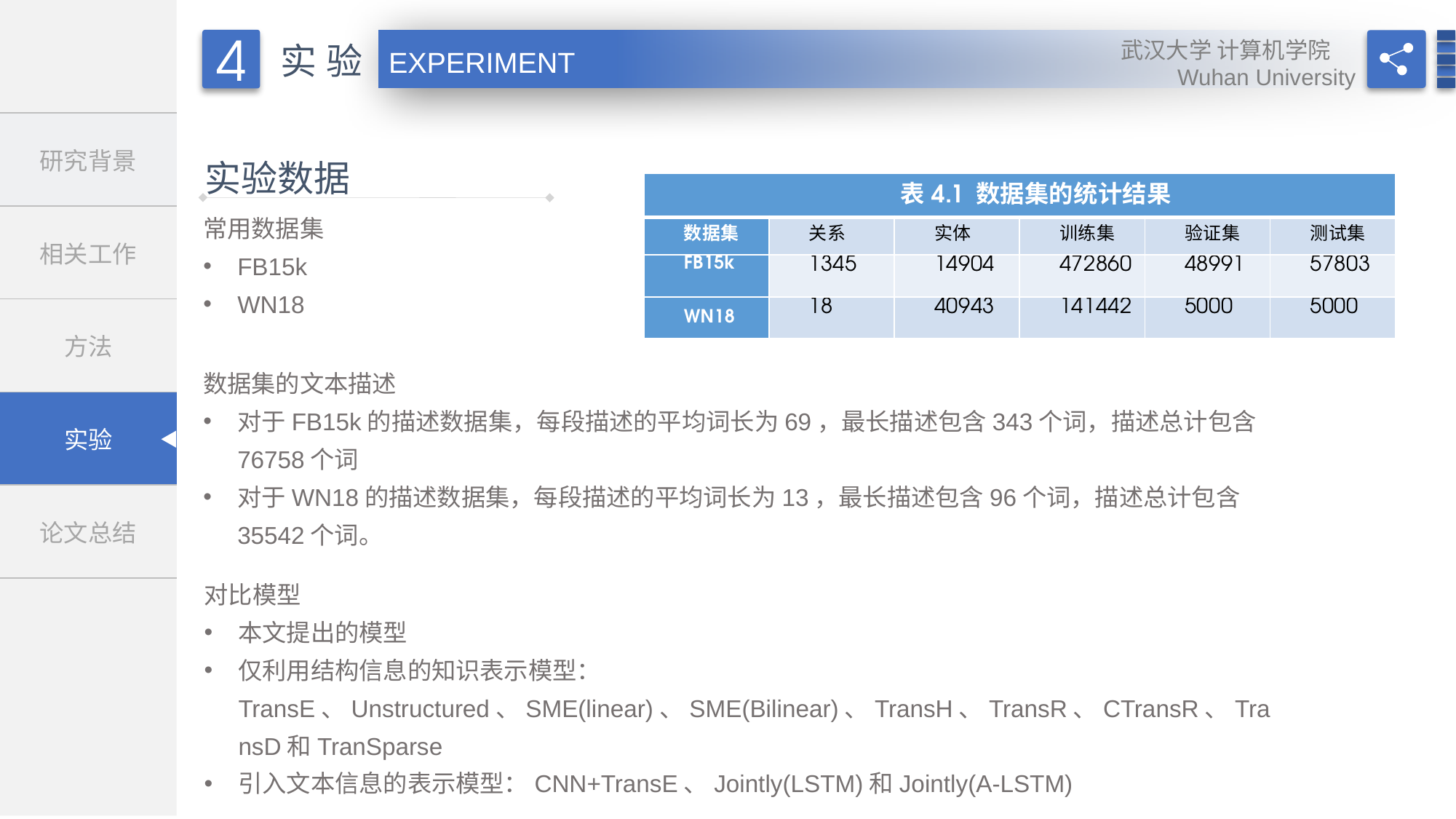

实验数据
| 表4.1 数据集的统计结果 |  |  |  |  |  |
| --- | --- | --- | --- | --- | --- |
| 数据集 | 关系 | 实体 | 训练集 | 验证集 | 测试集 |
| FB15k | 1345 | 14904 | 472860 | 48991 | 57803 |
| WN18 | 18 | 40943 | 141442 | 5000 | 5000 |
常用数据集
FB15k
WN18
数据集的文本描述
对于FB15k的描述数据集，每段描述的平均词长为69，最长描述包含343个词，描述总计包含76758个词
对于WN18的描述数据集，每段描述的平均词长为13，最长描述包含96个词，描述总计包含35542个词。
对比模型
本文提出的模型
仅利用结构信息的知识表示模型：TransE、Unstructured、SME(linear)、SME(Bilinear)、TransH、TransR、CTransR、TransD和TranSparse
引入文本信息的表示模型：CNN+TransE、Jointly(LSTM)和Jointly(A-LSTM)